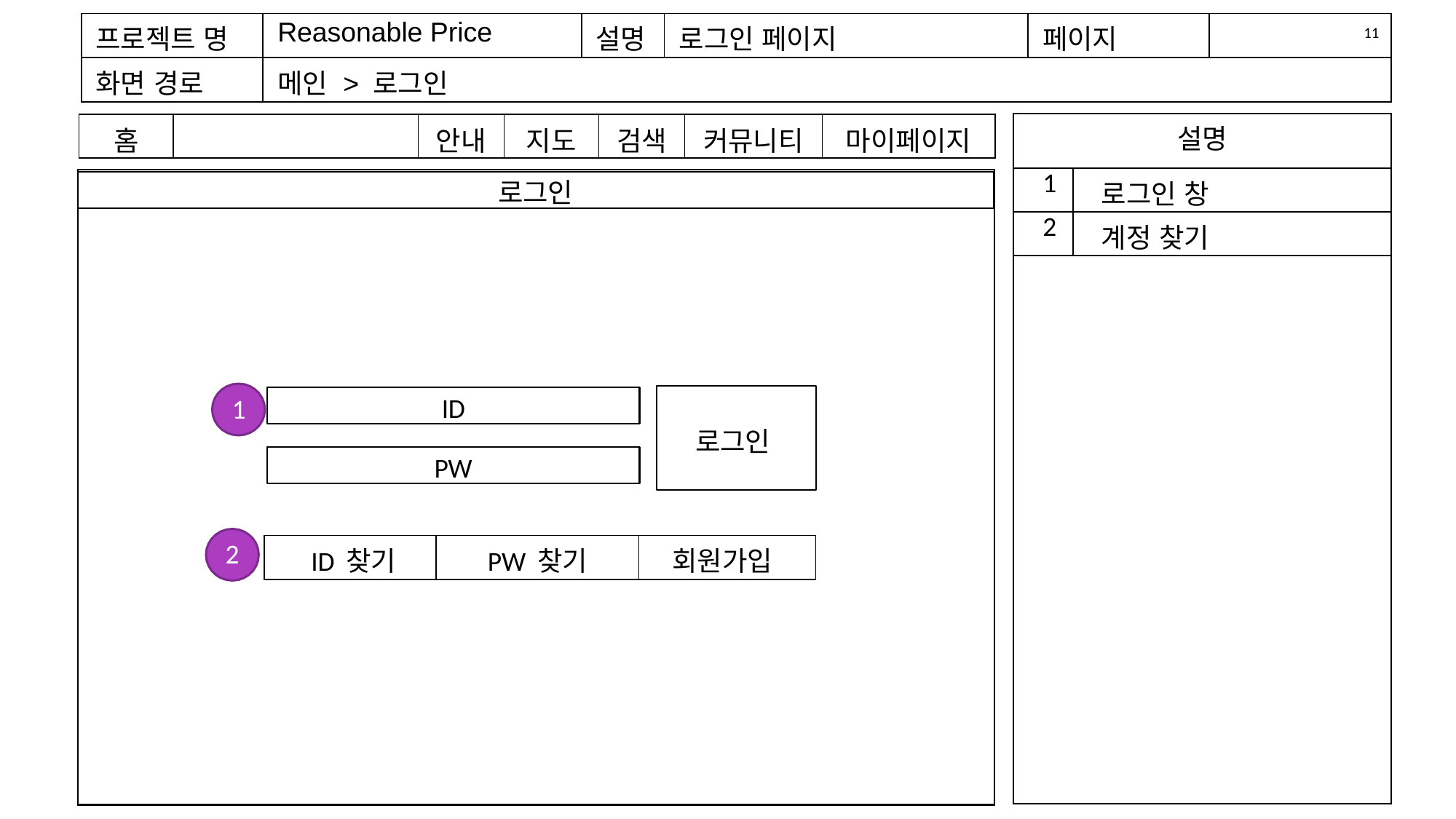

| 프로젝트 명 | Reasonable Price | 설명 | 로그인 페이지 | 페이지 | 11 |
| --- | --- | --- | --- | --- | --- |
| 화면 경로 | 메인 > 로그인 |  |  |  |  |
| 설명 |  |
| --- | --- |
| 1 | 로그인 창 |
| 2 | 계정 찾기 |
|  |  |
| 홈 |  | 안내 | 지도 | 검색 | 커뮤니티 | 마이페이지 |
| --- | --- | --- | --- | --- | --- | --- |

로그인
1

로그인

ID
1
PW

2
| ID 찾기 | PW 찾기 | 회원가입 |
| --- | --- | --- |